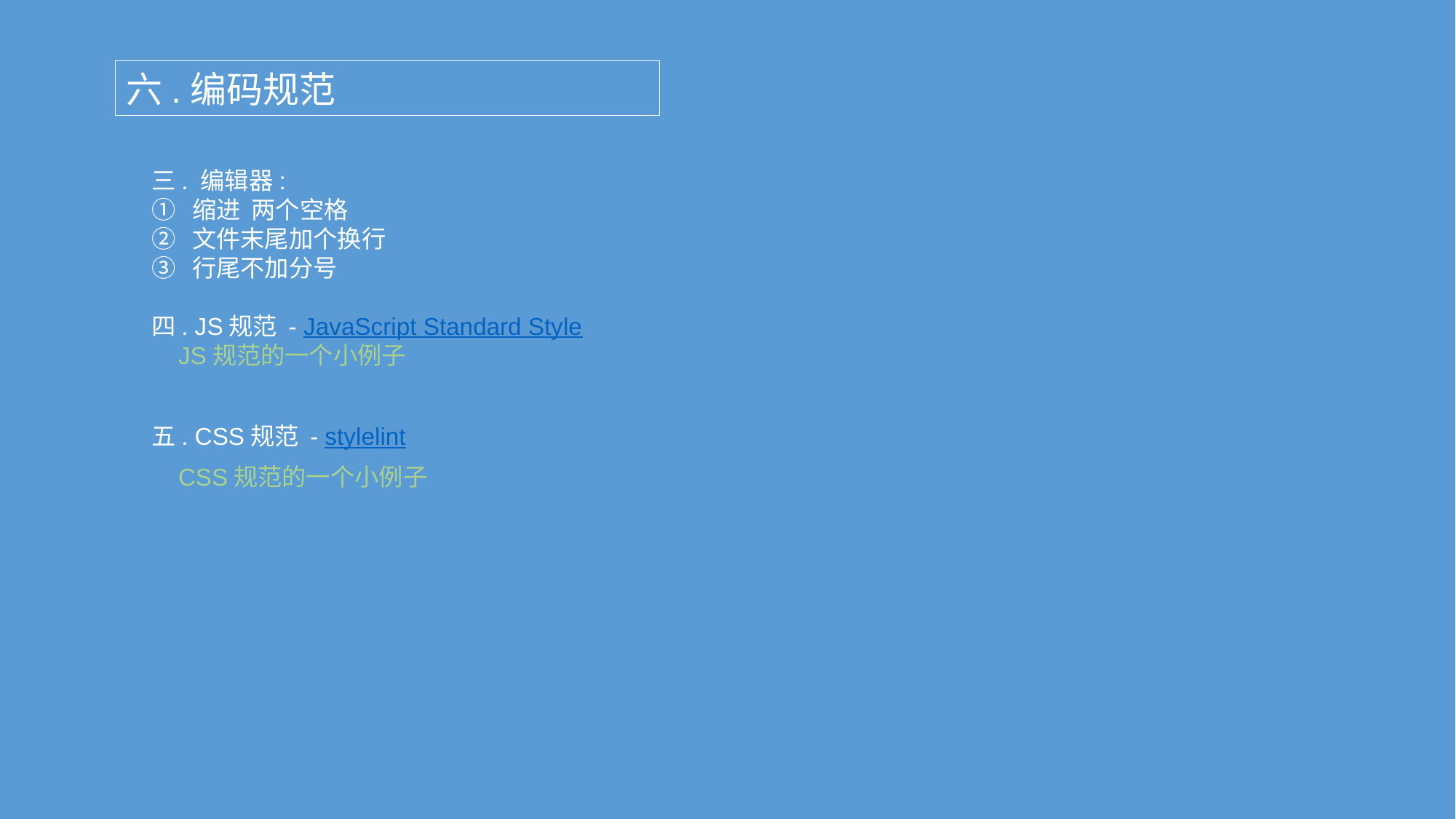

六.编码规范
三. 编辑器:
缩进  两个空格
文件末尾加个换行
行尾不加分号

四. JS规范 - JavaScript Standard Style
    JS规范的一个小例子

五. CSS规范 - stylelint
    CSS规范的一个小例子